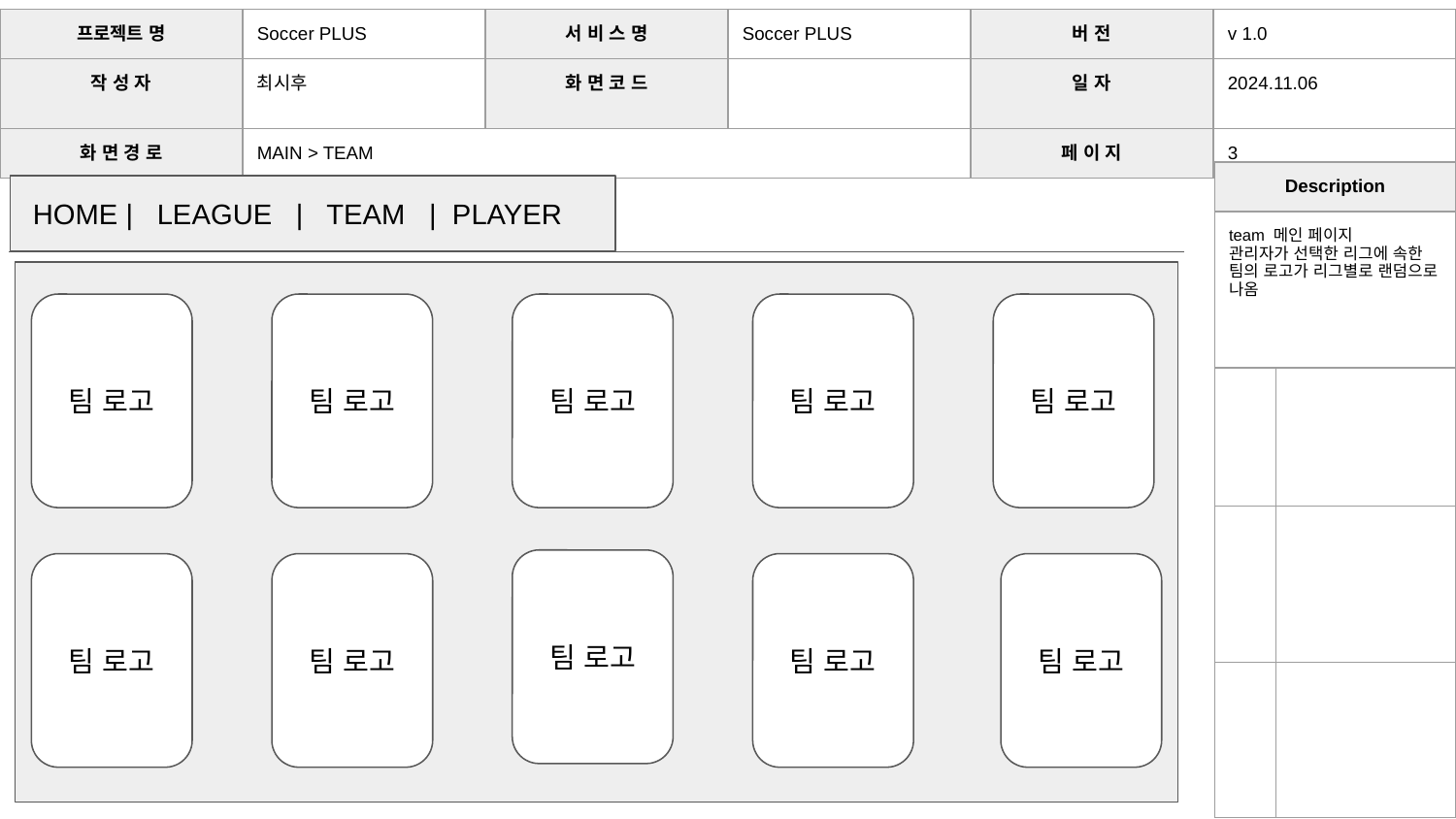

| 프로젝트 명 | Soccer PLUS | 서 비 스 명 | Soccer PLUS | 버 전 | v 1.0 |
| --- | --- | --- | --- | --- | --- |
| 작 성 자 | 최시후 | 화 면 코 드 |  | 일 자 | 2024.11.06 |
| 화 면 경 로 | MAIN > TEAM |  |  | 페 이 지 | 3 |
| Description |  |
| --- | --- |
| team 메인 페이지 관리자가 선택한 리그에 속한 팀의 로고가 리그별로 랜덤으로 나옴 |  |
|  |  |
|  |  |
|  |  |
 HOME |   LEAGUE   |   TEAM   |  PLAYER

팀 로고
팀 로고
팀 로고
팀 로고
팀 로고
팀 로고
팀 로고
팀 로고
팀 로고
팀 로고